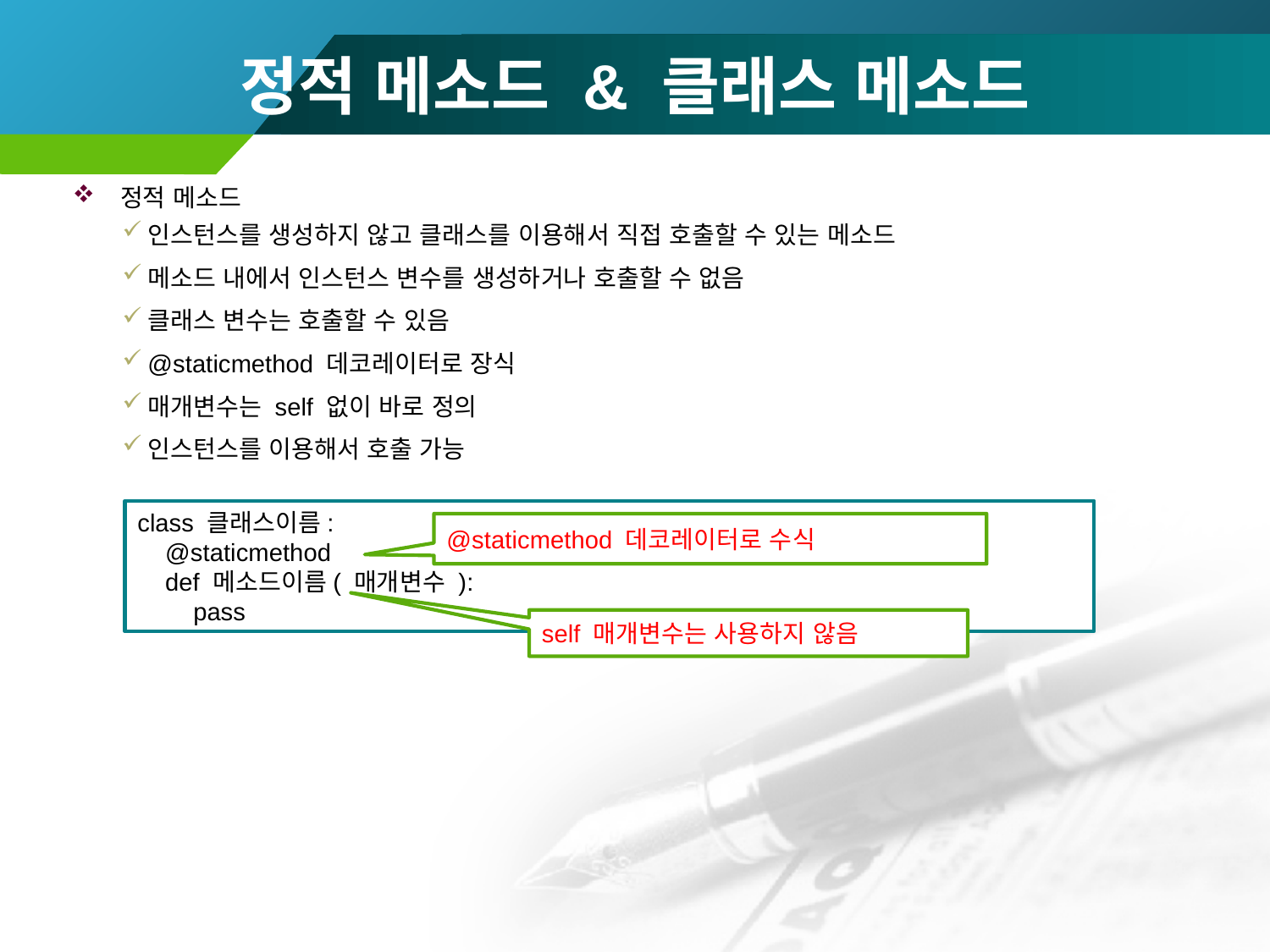

# 정적 메소드 & 클래스 메소드
정적 메소드
인스턴스를 생성하지 않고 클래스를 이용해서 직접 호출할 수 있는 메소드
메소드 내에서 인스턴스 변수를 생성하거나 호출할 수 없음
클래스 변수는 호출할 수 있음
@staticmethod 데코레이터로 장식
매개변수는 self 없이 바로 정의
인스턴스를 이용해서 호출 가능

class 클래스이름:
    @staticmethod
    def 메소드이름( 매개변수 ):
        pass
@staticmethod 데코레이터로 수식
self 매개변수는 사용하지 않음